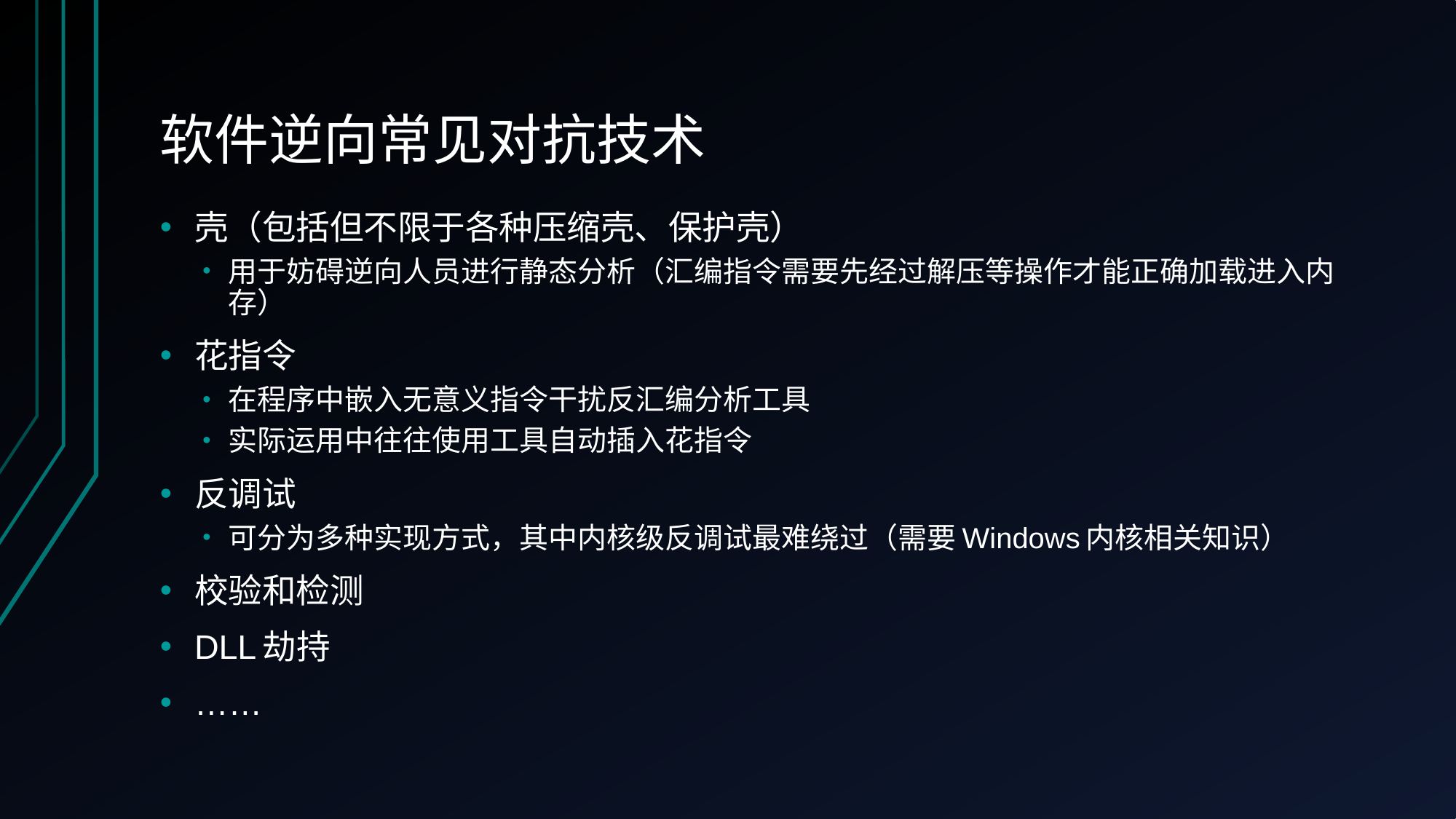

# 软件逆向常见对抗技术
壳（包括但不限于各种压缩壳、保护壳）
用于妨碍逆向人员进行静态分析（汇编指令需要先经过解压等操作才能正确加载进入内存）
花指令
在程序中嵌入无意义指令干扰反汇编分析工具
实际运用中往往使用工具自动插入花指令
反调试
可分为多种实现方式，其中内核级反调试最难绕过（需要Windows内核相关知识）
校验和检测
DLL劫持
……